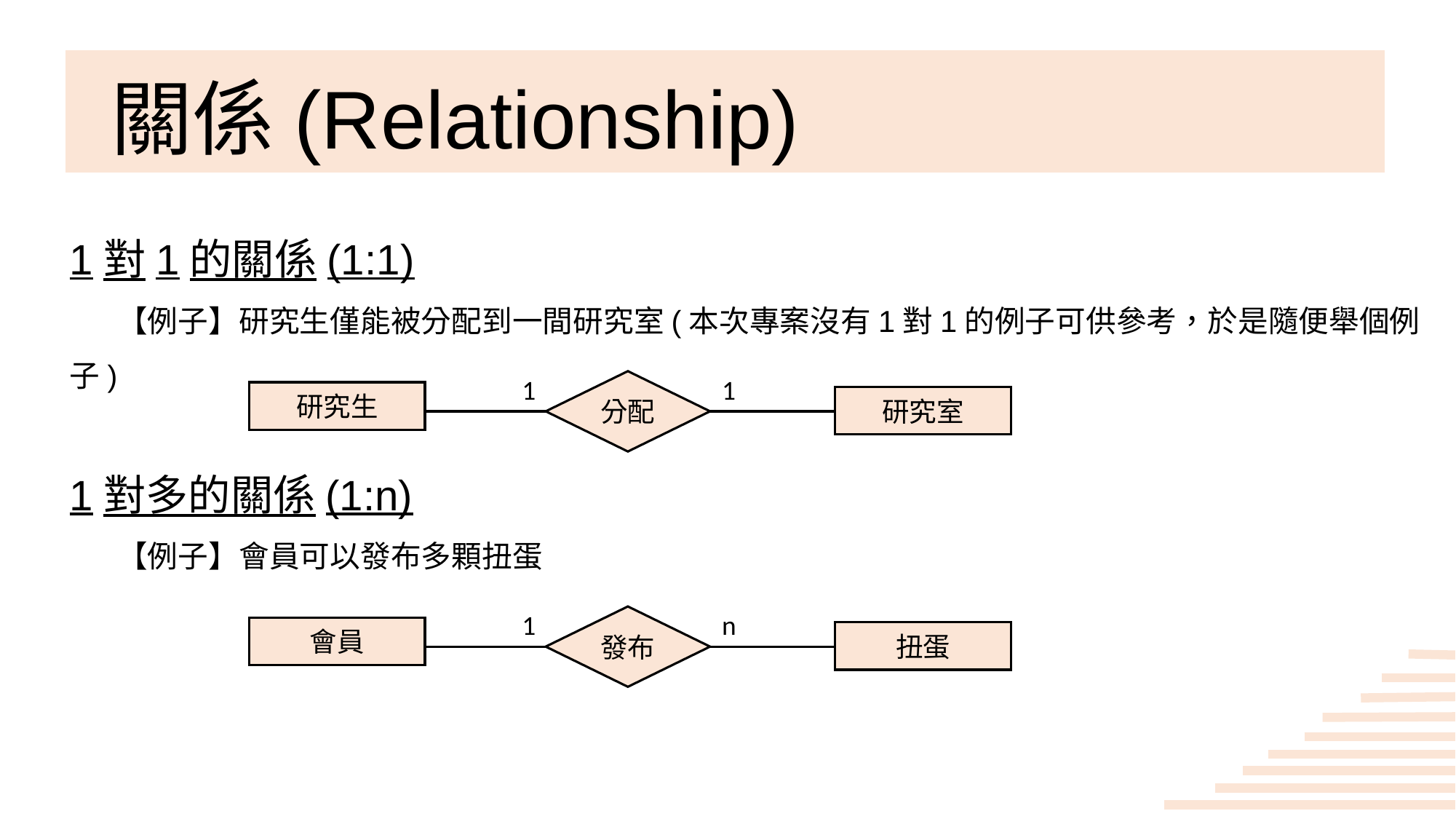

# 關係(Relationship)
1對1的關係(1:1)
      【例子】研究生僅能被分配到一間研究室(本次專案沒有1對1的例子可供參考，於是隨便舉個例子)
1
1
分配
研究生
研究室
1對多的關係(1:n)
      【例子】會員可以發布多顆扭蛋
1
n
發布
會員
扭蛋